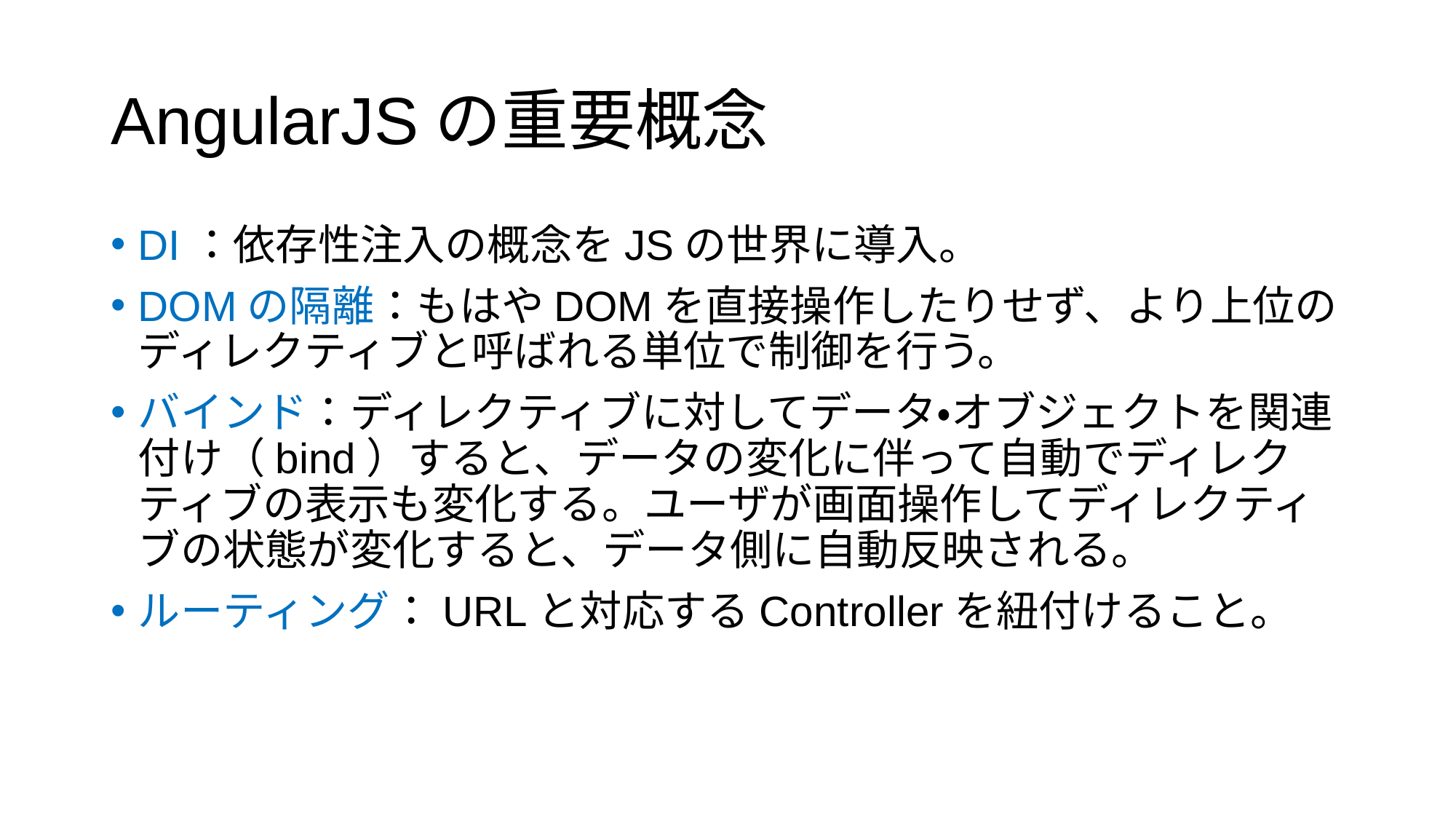

# AngularJSの重要概念
DI：依存性注入の概念をJSの世界に導入。
DOMの隔離：もはやDOMを直接操作したりせず、より上位のディレクティブと呼ばれる単位で制御を行う。
バインド：ディレクティブに対してデータ・オブジェクトを関連付け（bind）すると、データの変化に伴って自動でディレクティブの表示も変化する。ユーザが画面操作してディレクティブの状態が変化すると、データ側に自動反映される。
ルーティング：URLと対応するControllerを紐付けること。